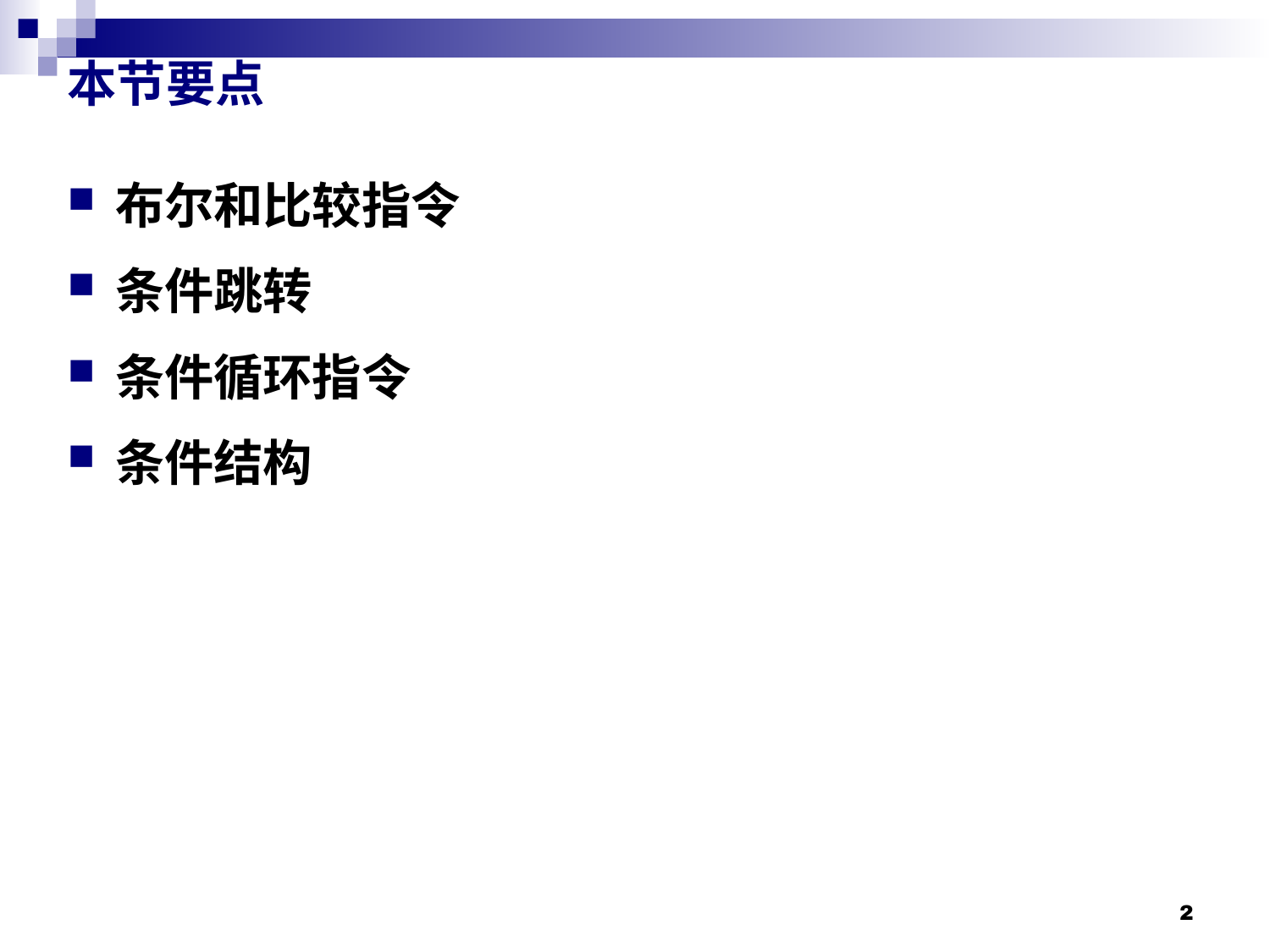

# 本节要点
布尔和比较指令
条件跳转
条件循环指令
条件结构
2